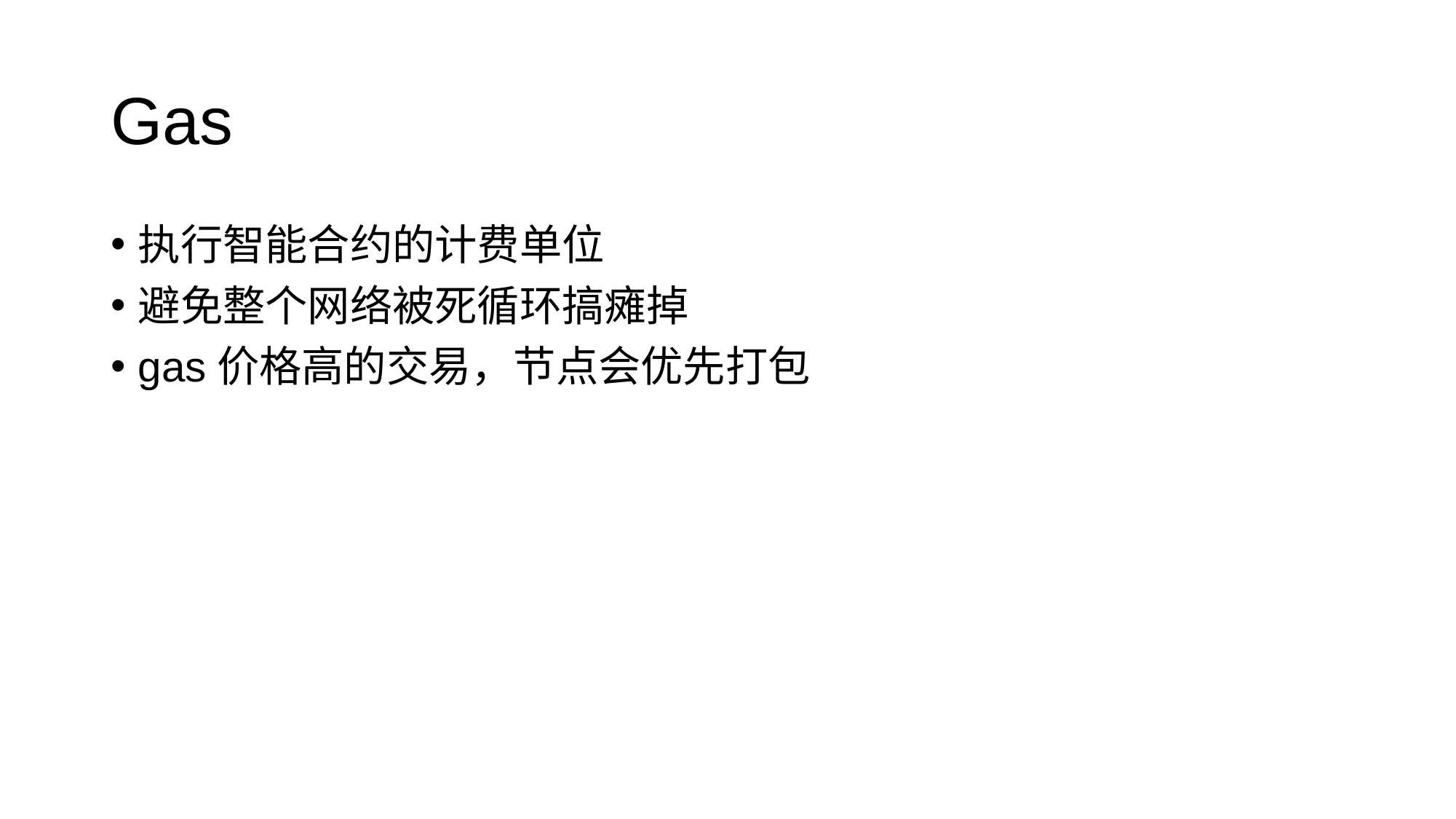

# Gas
执行智能合约的计费单位
避免整个网络被死循环搞瘫掉
gas价格高的交易，节点会优先打包